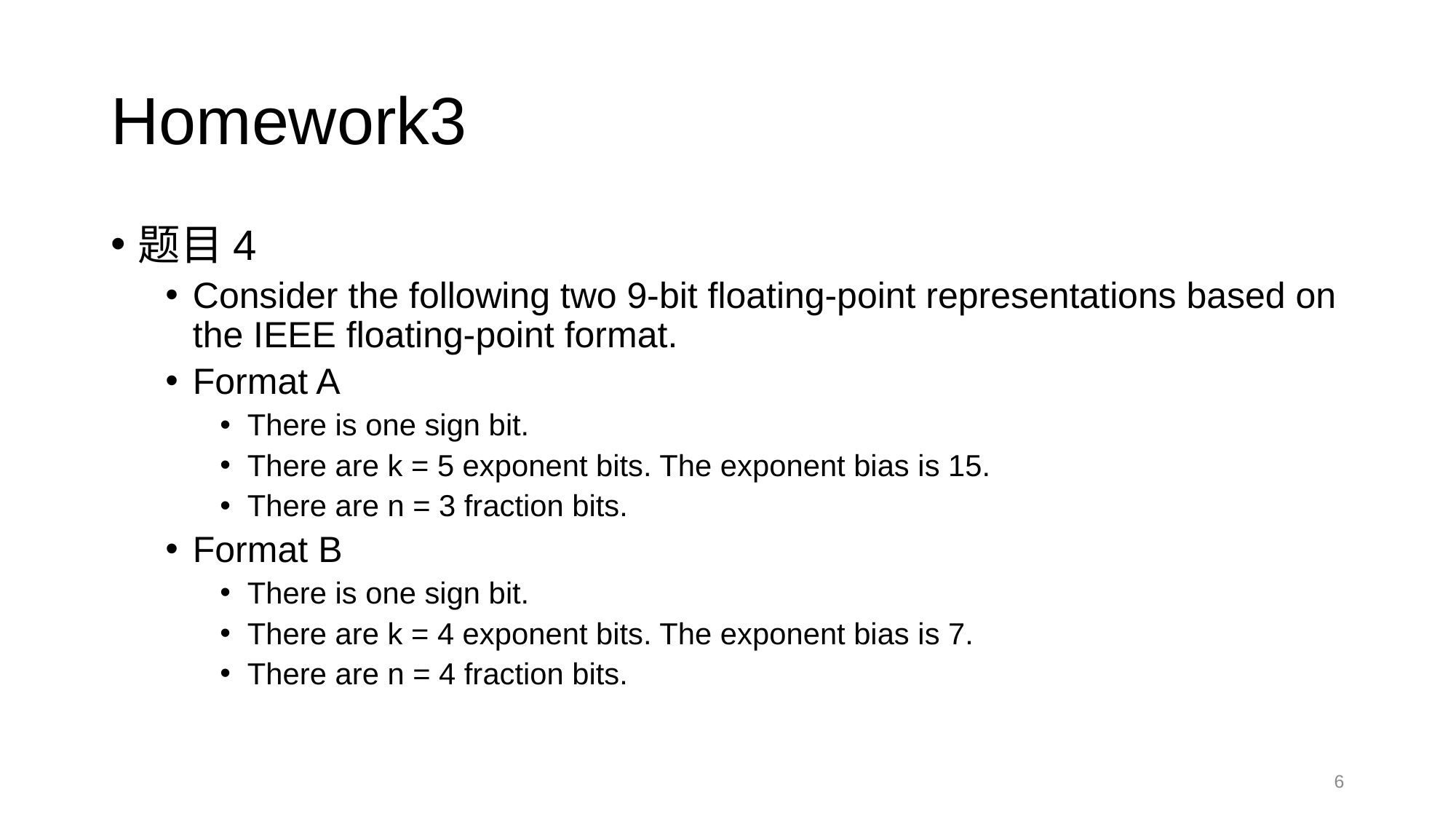

# Homework3
题目4
Consider the following two 9-bit floating-point representations based on the IEEE floating-point format.
Format A
There is one sign bit.
There are k = 5 exponent bits. The exponent bias is 15.
There are n = 3 fraction bits.
Format B
There is one sign bit.
There are k = 4 exponent bits. The exponent bias is 7.
There are n = 4 fraction bits.

6